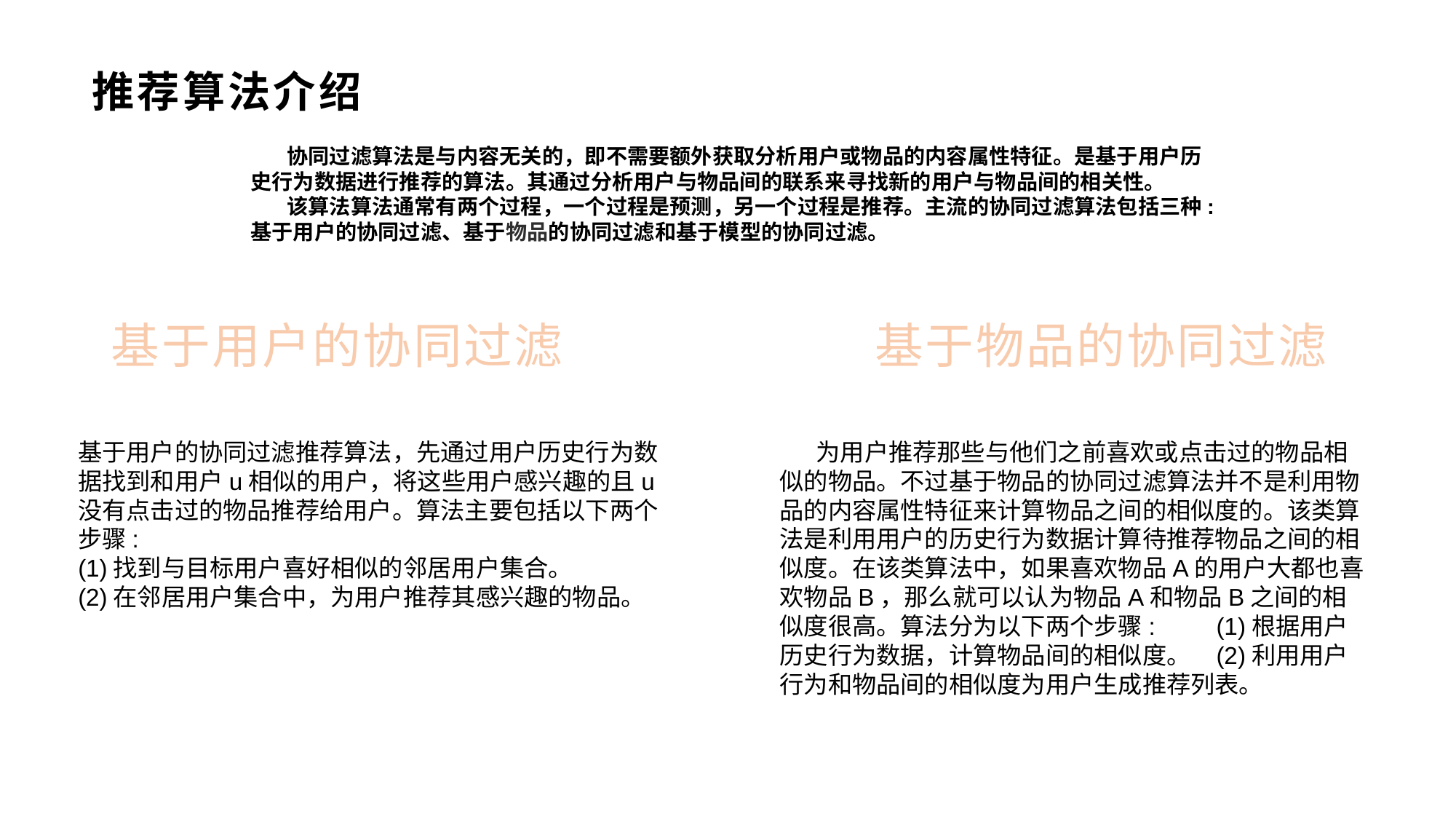

推荐算法介绍
协同过滤算法是与内容无关的，即不需要额外获取分析用户或物品的内容属性特征。是基于用户历史行为数据进行推荐的算法。其通过分析用户与物品间的联系来寻找新的用户与物品间的相关性。
该算法算法通常有两个过程，一个过程是预测，另一个过程是推荐。主流的协同过滤算法包括三种:基于用户的协同过滤、基于物品的协同过滤和基于模型的协同过滤。
基于用户的协同过滤
基于物品的协同过滤
基于用户的协同过滤推荐算法，先通过用户历史行为数据找到和用户u相似的用户，将这些用户感兴趣的且u没有点击过的物品推荐给用户。算法主要包括以下两个步骤:
(1)找到与目标用户喜好相似的邻居用户集合。
(2)在邻居用户集合中，为用户推荐其感兴趣的物品。
为用户推荐那些与他们之前喜欢或点击过的物品相似的物品。不过基于物品的协同过滤算法并不是利用物品的内容属性特征来计算物品之间的相似度的。该类算法是利用用户的历史行为数据计算待推荐物品之间的相似度。在该类算法中，如果喜欢物品A的用户大都也喜欢物品B，那么就可以认为物品A和物品B之间的相似度很高。算法分为以下两个步骤:	(1)根据用户历史行为数据，计算物品间的相似度。	(2)利用用户行为和物品间的相似度为用户生成推荐列表。